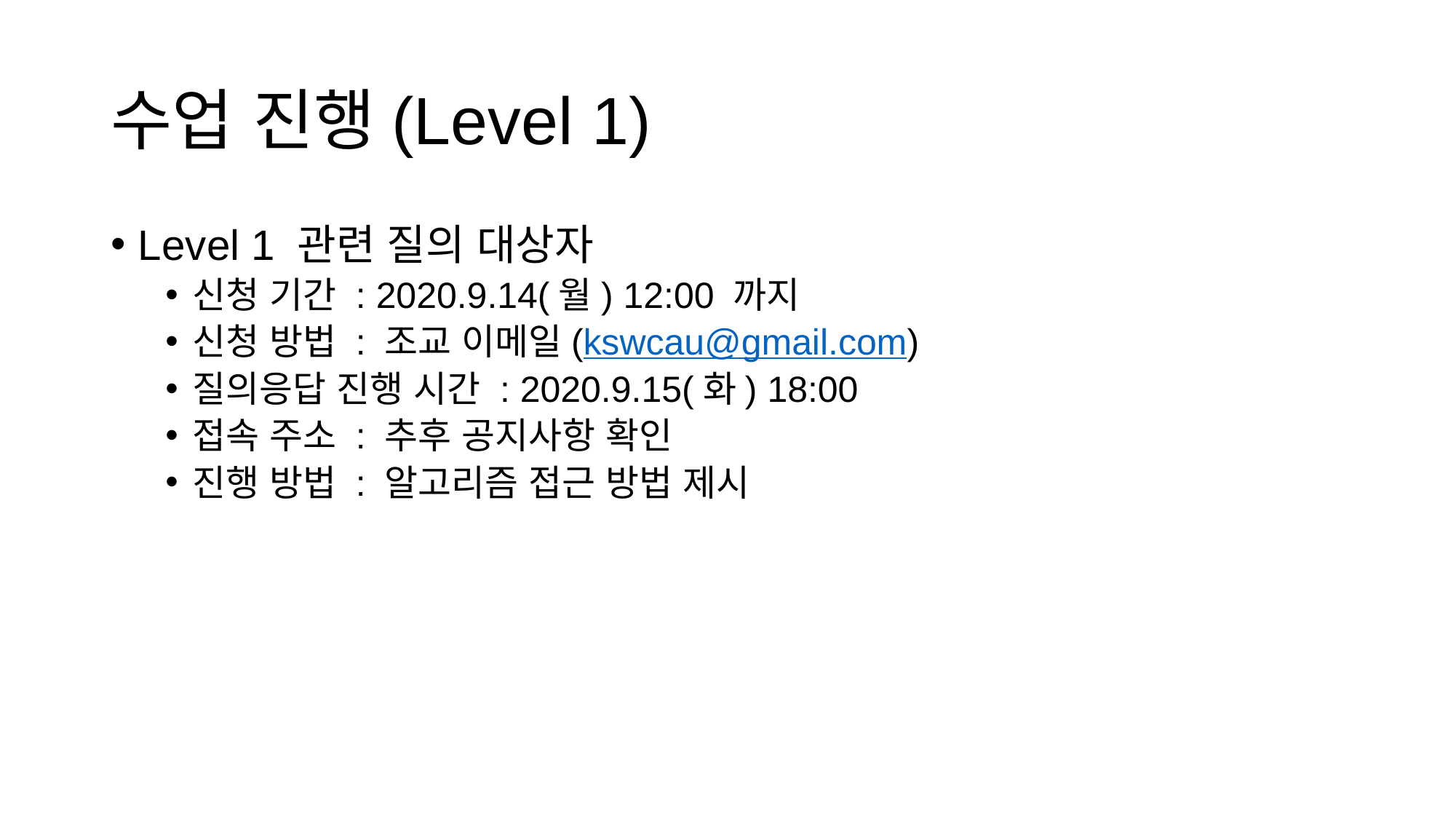

# 수업 진행(Level 1)
Level 1 관련 질의 대상자
신청 기간 : 2020.9.14(월) 12:00 까지
신청 방법 : 조교 이메일(kswcau@gmail.com)
질의응답 진행 시간 : 2020.9.15(화) 18:00
접속 주소 : 추후 공지사항 확인
진행 방법 : 알고리즘 접근 방법 제시